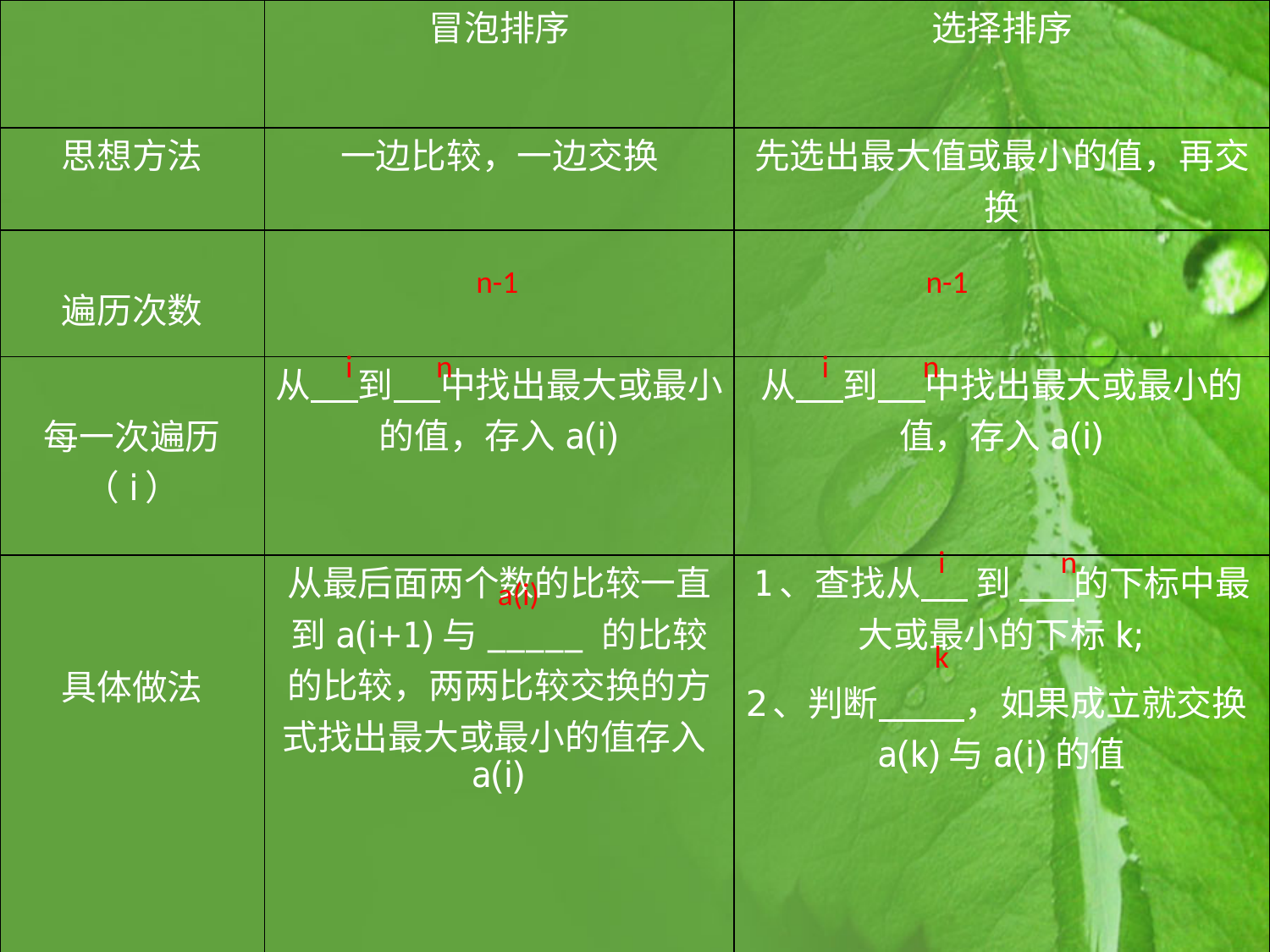

|  | 冒泡排序 | 选择排序 |
| --- | --- | --- |
| 思想方法 | 一边比较，一边交换 | 先选出最大值或最小的值，再交换 |
| 遍历次数 |  |  |
| 每一次遍历（i） | 从 到 中找出最大或最小的值，存入a(i) | 从 到 中找出最大或最小的值，存入a(i) |
| 具体做法 | 从最后面两个数的比较一直到a(i+1)与\_\_\_\_\_ 的比较的比较，两两比较交换的方式找出最大或最小的值存入a(i) | 1、查找从 到 的下标中最大或最小的下标k; 2、判断 ，如果成立就交换a(k)与a(i)的值 |
n-1
n-1
i
n
i
n
i
n
a(i)
k